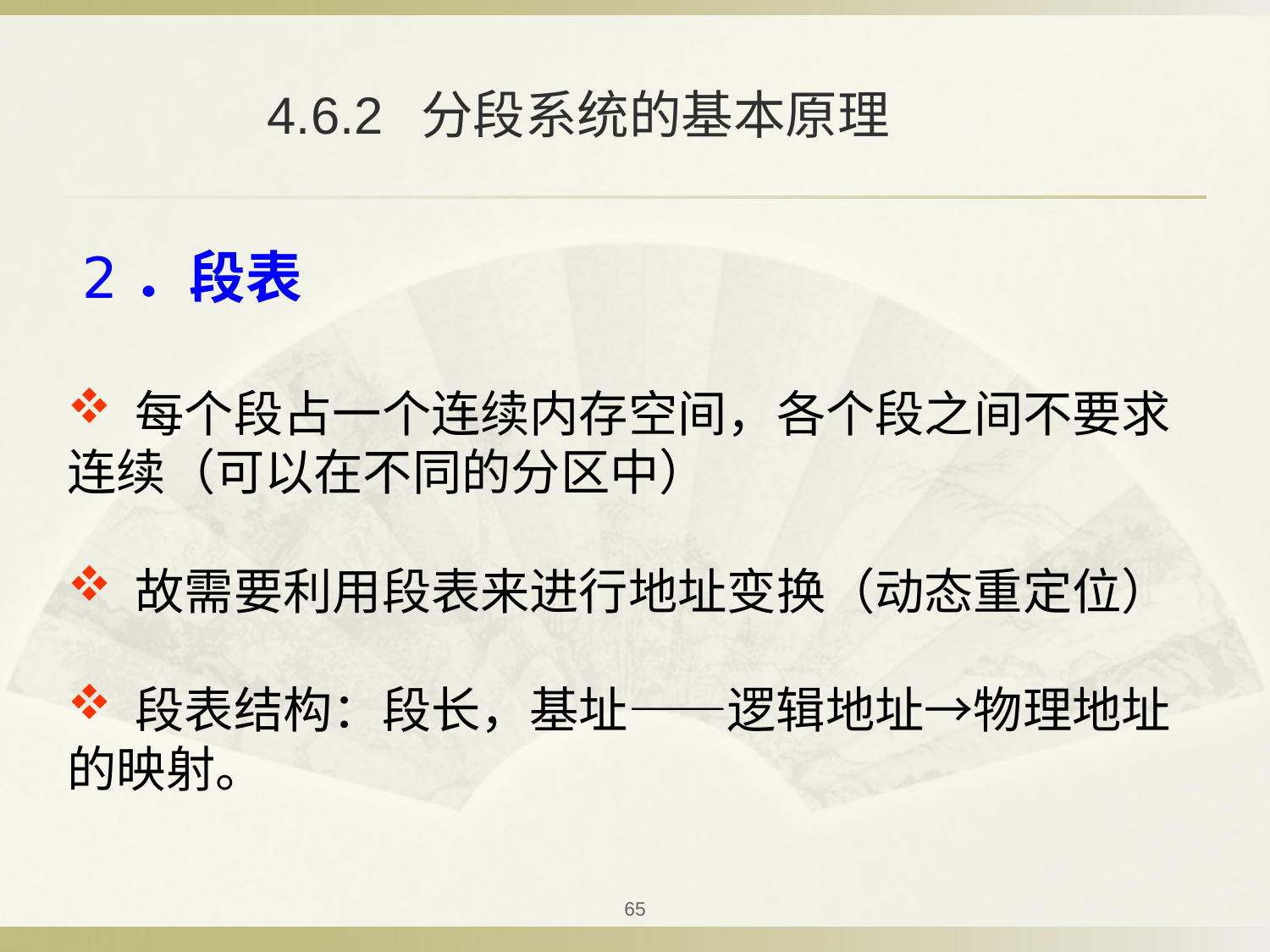

# 4.6.2  分段系统的基本原理
2．段表
 每个段占一个连续内存空间，各个段之间不要求连续（可以在不同的分区中）

 故需要利用段表来进行地址变换（动态重定位）

 段表结构：段长，基址——逻辑地址→物理地址的映射。
65